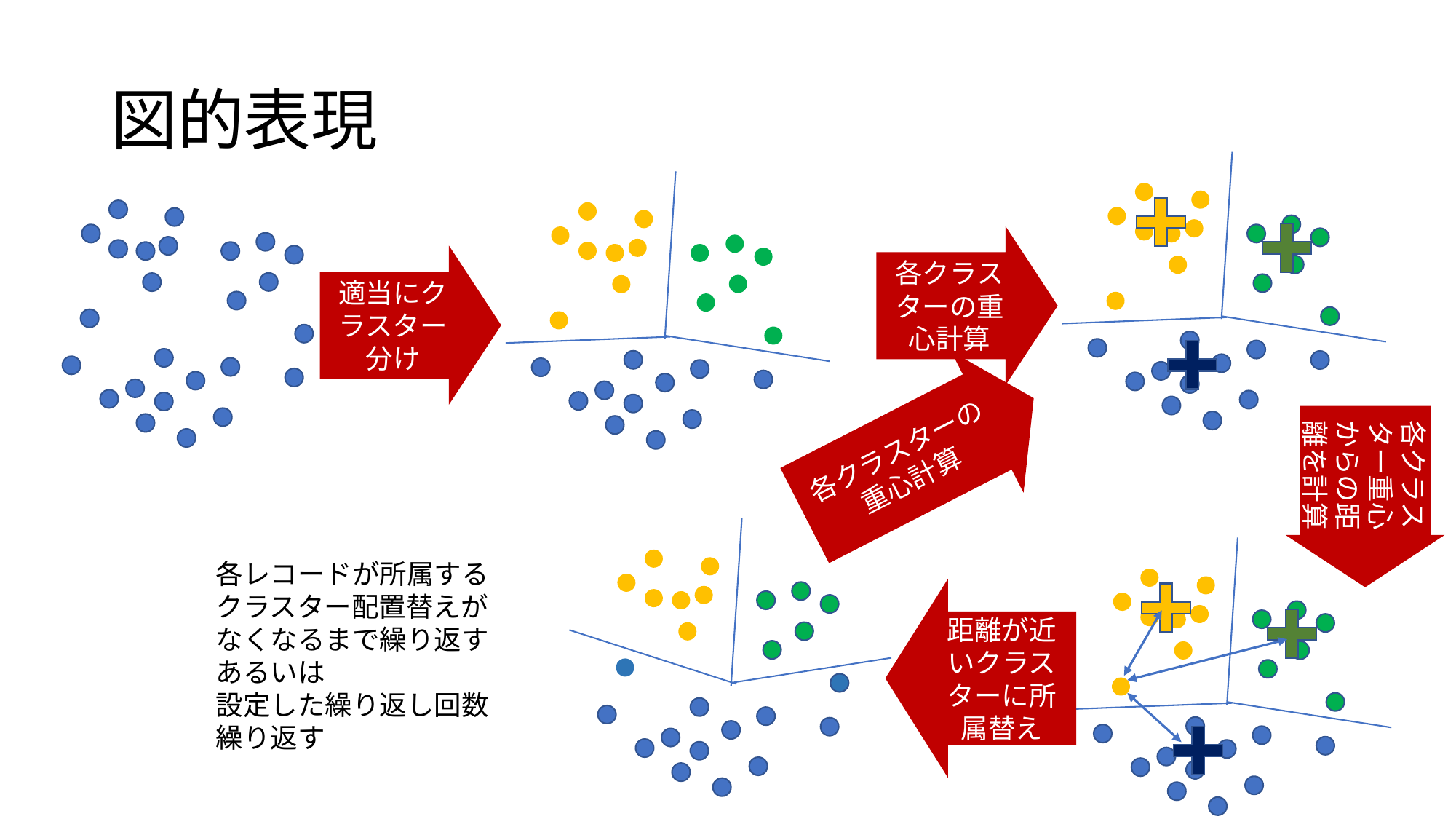

# 図的表現

各クラスターの重心計算

適当にクラスター分け

各クラスターの重心計算

各クラスター重心からの距離を計算

各レコードが所属する
クラスター配置替えが
なくなるまで繰り返す
あるいは
設定した繰り返し回数
繰り返す

距離が近いクラスターに所属替え